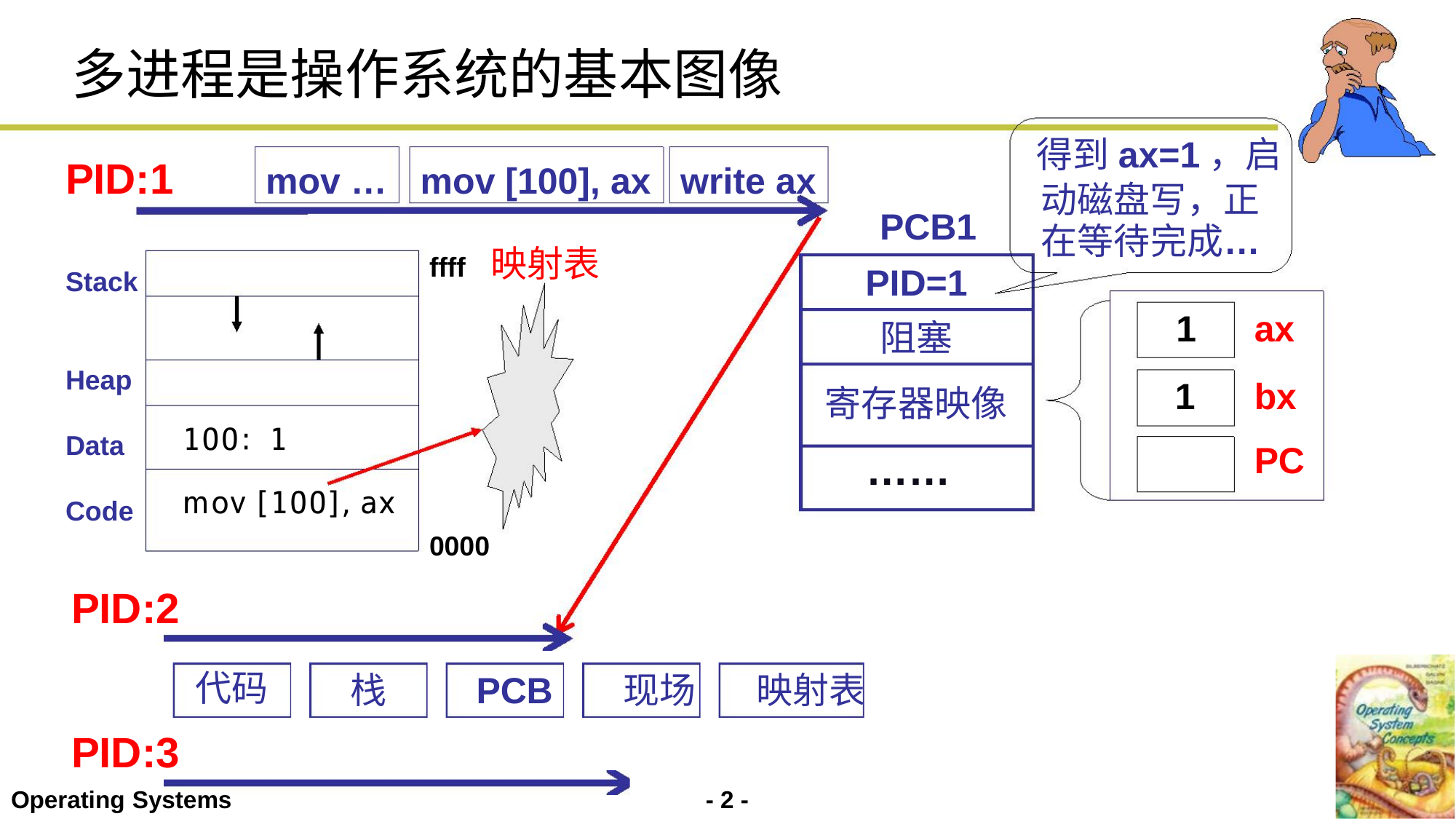

多进程是操作系统的基本图像
得到ax=1，启
动磁盘写，正
在等待完成…
PID:1 mov … mov [100], ax write ax
PCB1
PID=1
阻塞
ffff 映射表
Stack
1 ax
Heap
1 bx
PC
寄存器映像
100: 1
Data
……
mov [100], ax
Code
0000
PID:2

栈 PCB 现场 映射表
代码
PID:3

- 2 -
Operating Systems